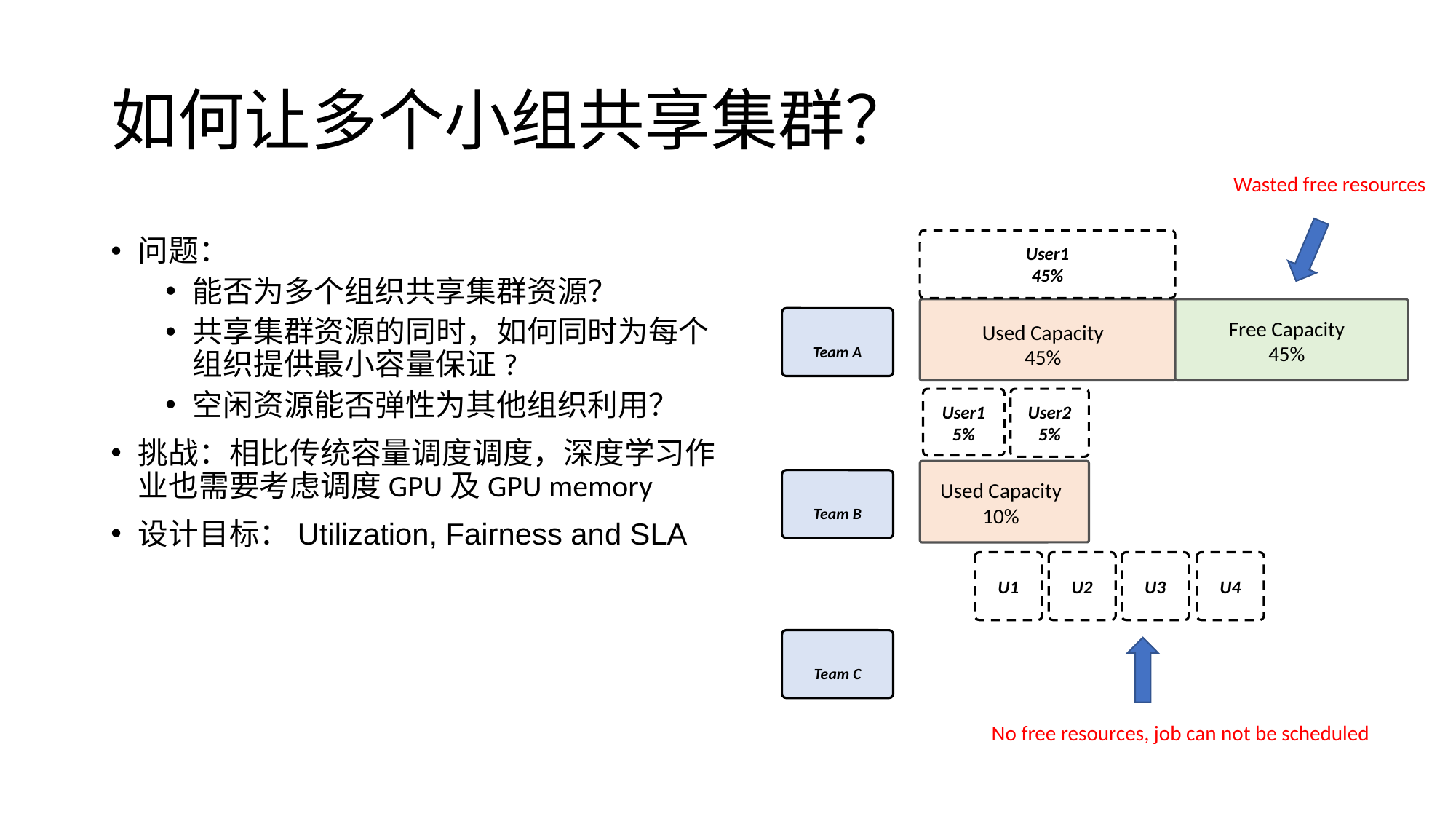

# 如何让多个小组共享集群？
Wasted free resources

User1
45%

Team A
Used Capacity
45%
问题：
能否为多个组织共享集群资源？
共享集群资源的同时，如何同时为每个组织提供最小容量保证?
空闲资源能否弹性为其他组织利用？
挑战：相比传统容量调度调度，深度学习作业也需要考虑调度GPU及GPU memory
设计目标：Utilization, Fairness and SLA

Free Capacity
45%
User2
5%
User1
5%

Team B
Used Capacity
10%

U1
U2
U3
U4
Team C

No free resources, job can not be scheduled